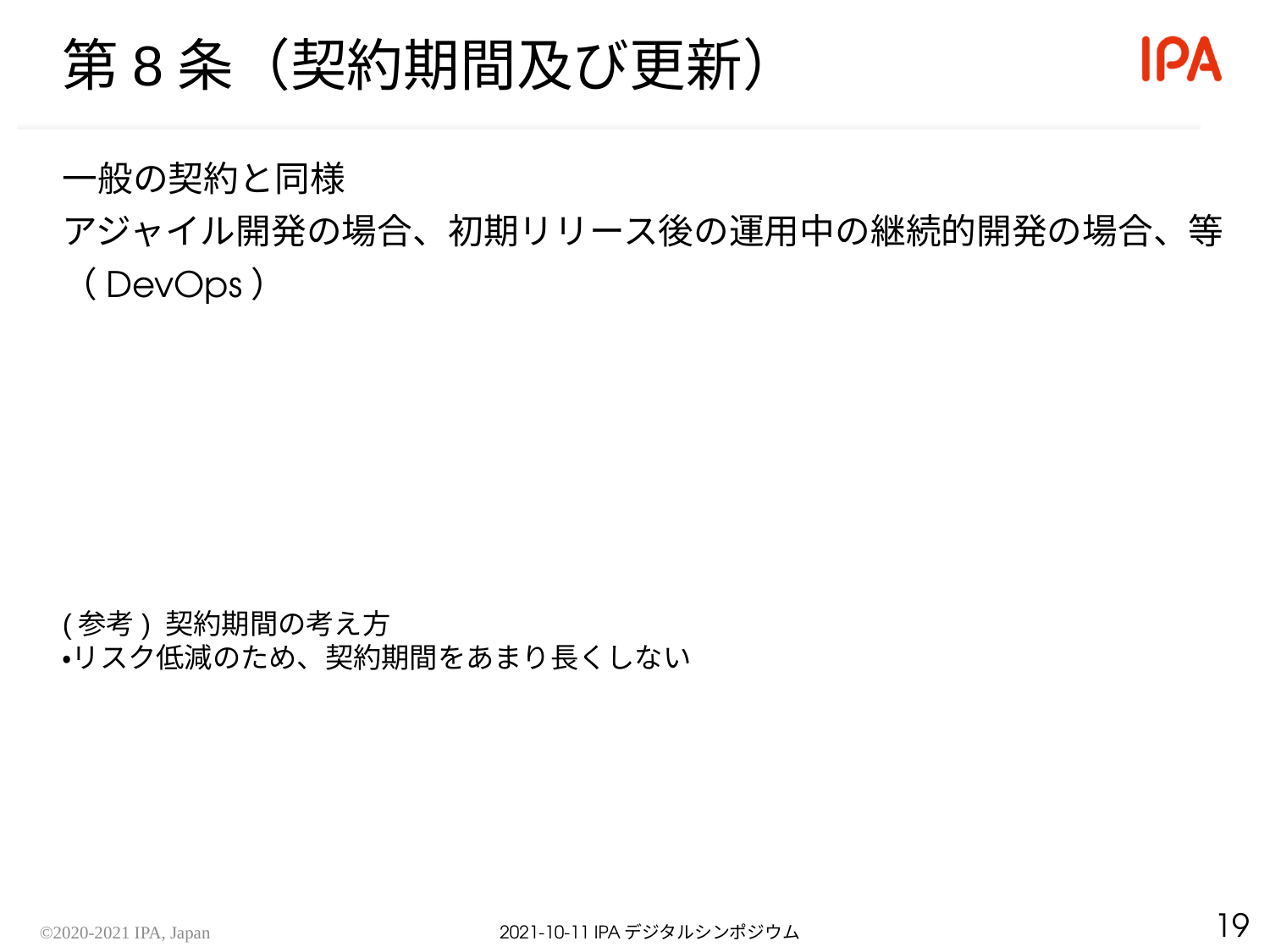

# 第8条（契約期間及び更新）
一般の契約と同様
アジャイル開発の場合、初期リリース後の運用中の継続的開発の場合、等
（DevOps）
(参考) 契約期間の考え方
・リスク低減のため、契約期間をあまり長くしない
19
©2020-2021 IPA, Japan